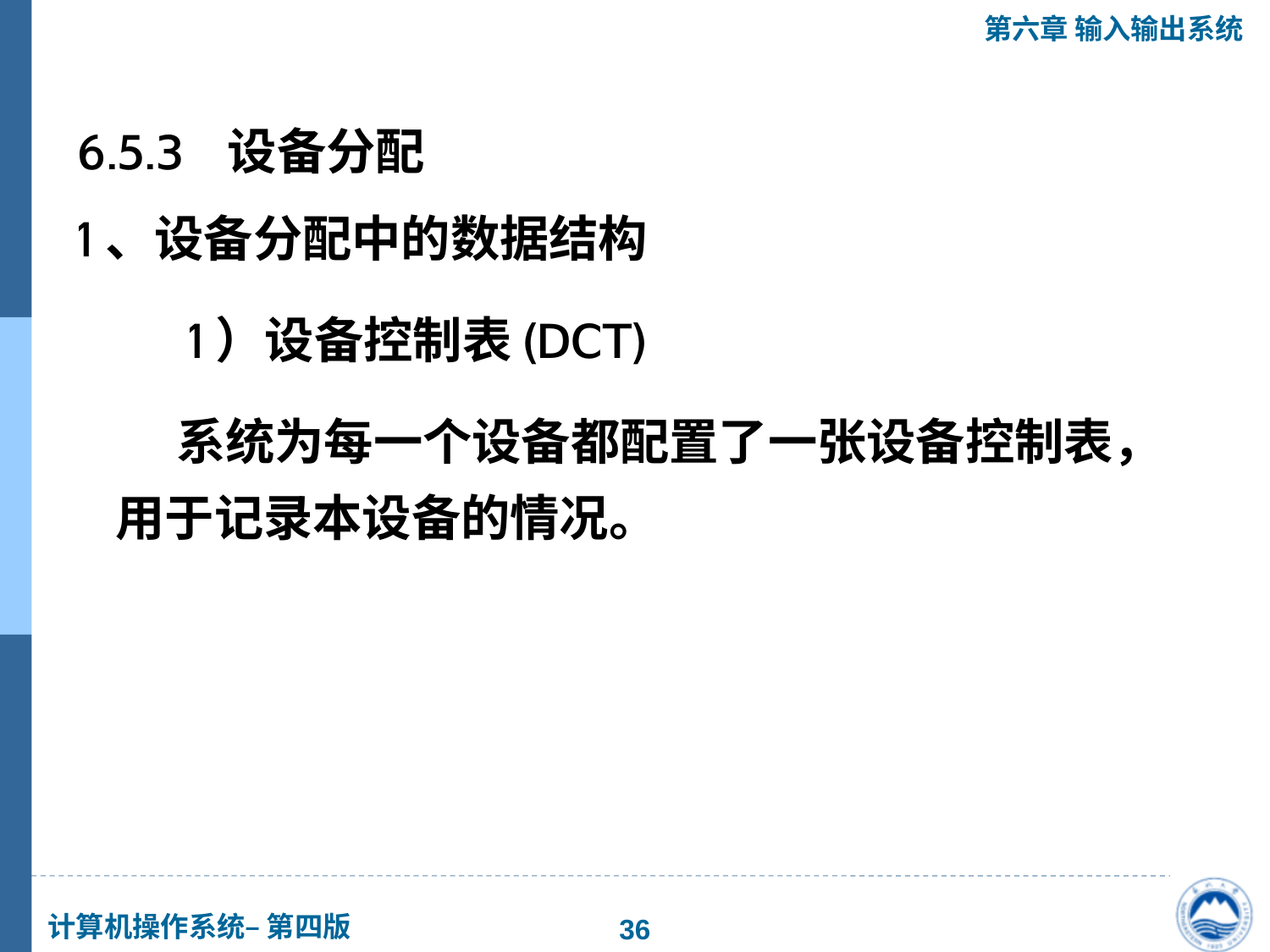

6.5.3  设备分配
1、设备分配中的数据结构
　　1）设备控制表(DCT)
　　系统为每一个设备都配置了一张设备控制表，用于记录本设备的情况。